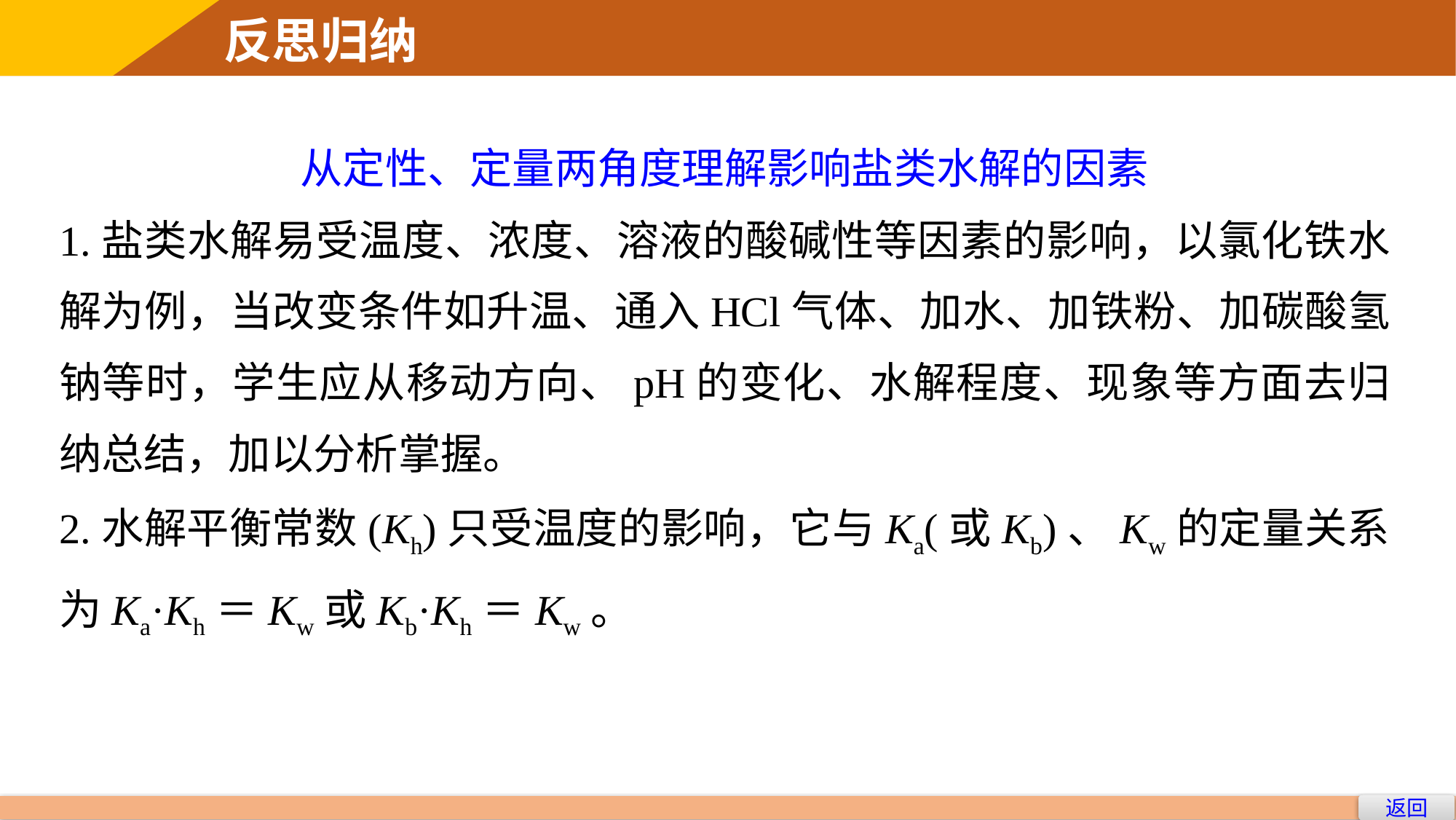

反思归纳
从定性、定量两角度理解影响盐类水解的因素
1.盐类水解易受温度、浓度、溶液的酸碱性等因素的影响，以氯化铁水解为例，当改变条件如升温、通入HCl气体、加水、加铁粉、加碳酸氢钠等时，学生应从移动方向、pH的变化、水解程度、现象等方面去归纳总结，加以分析掌握。
2.水解平衡常数(Kh)只受温度的影响，它与Ka(或Kb)、Kw的定量关系为Ka·Kh＝Kw或Kb·Kh＝Kw。
返回